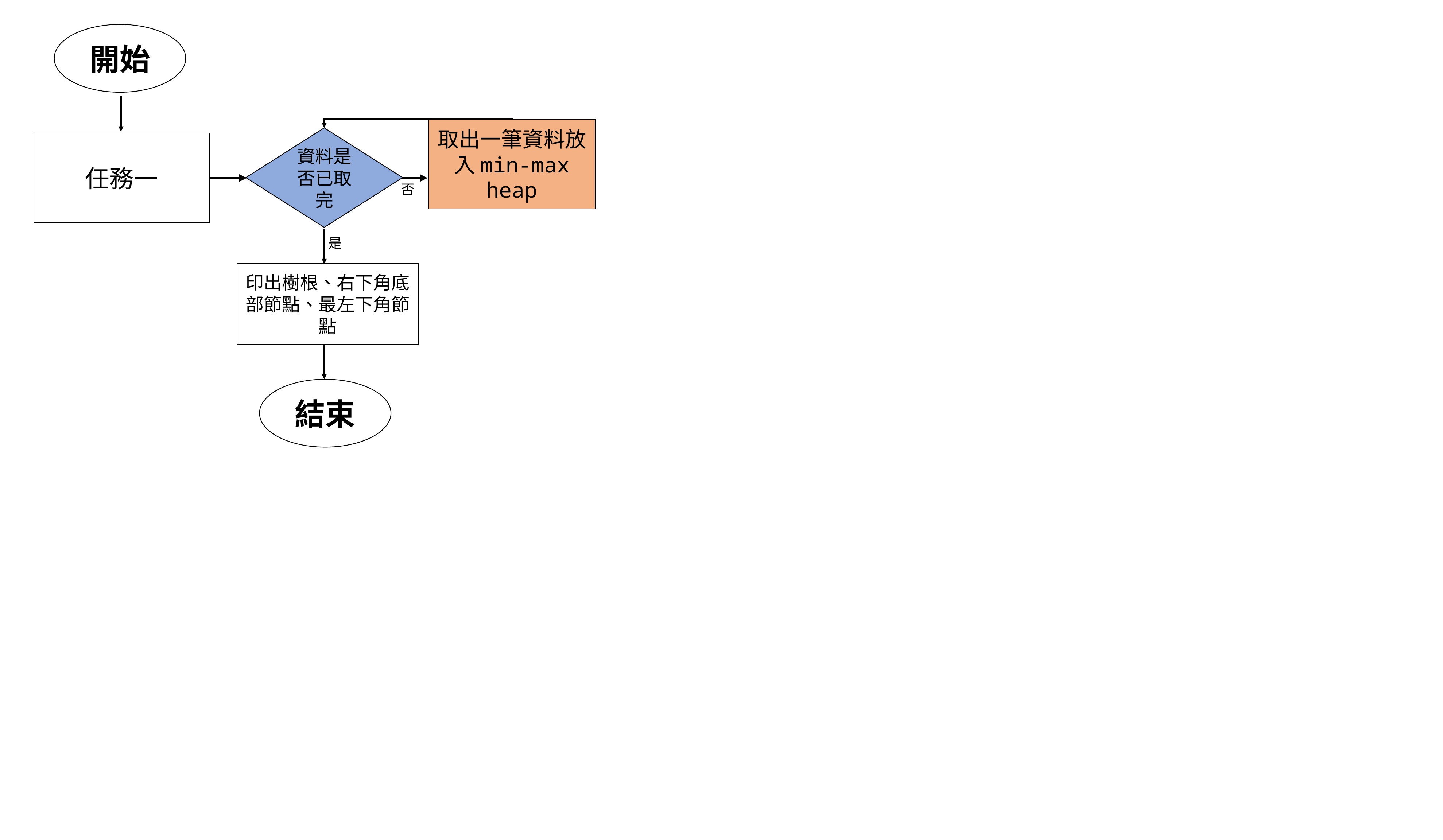

開始
取出一筆資料放入min-max heap
資料是否已取完
任務一
否
是

印出樹根、右下角底部節點、最左下角節點

結束